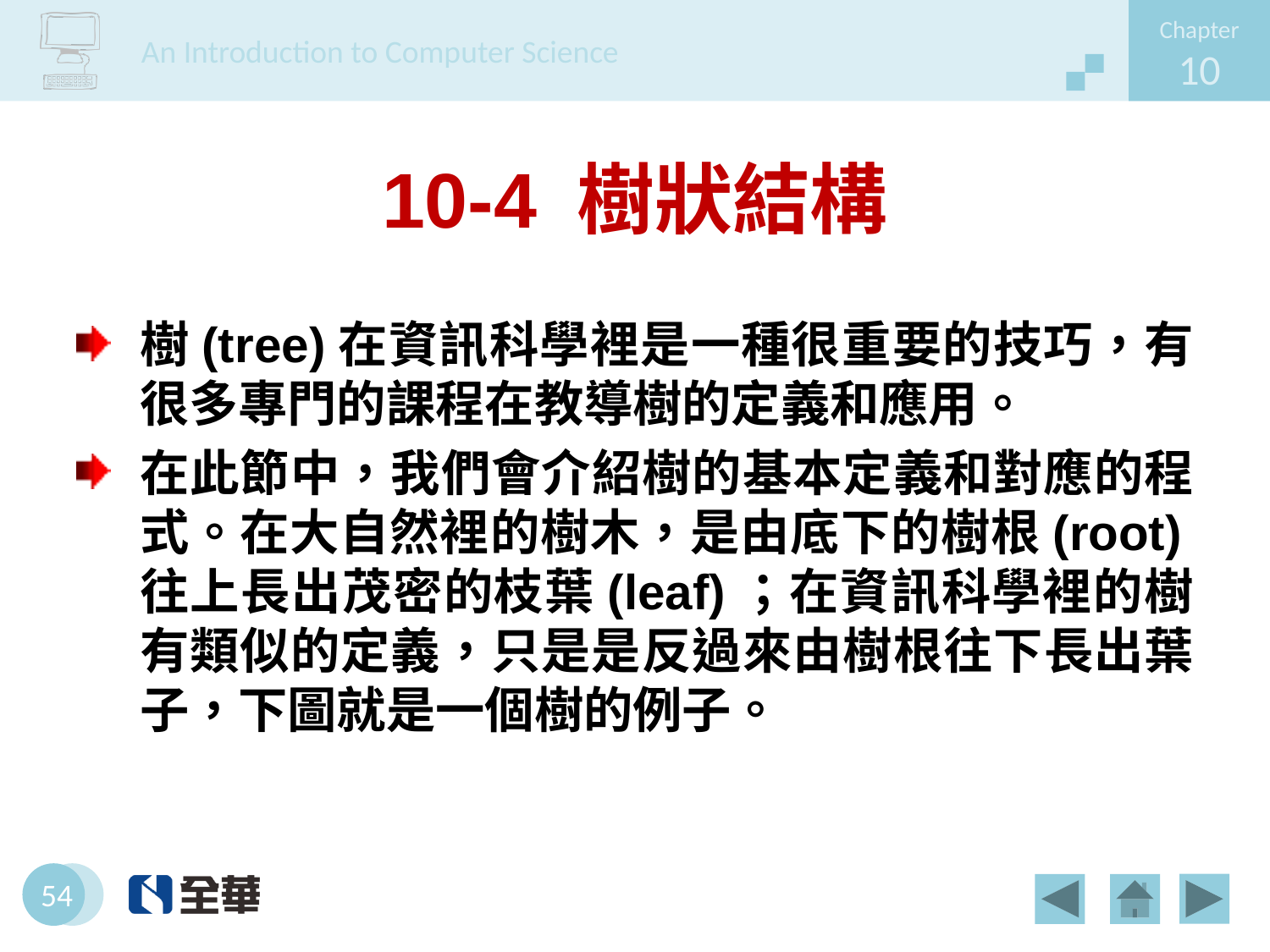

# 10-4 樹狀結構
樹(tree)在資訊科學裡是一種很重要的技巧，有很多專門的課程在教導樹的定義和應用。
在此節中，我們會介紹樹的基本定義和對應的程式。在大自然裡的樹木，是由底下的樹根(root)往上長出茂密的枝葉(leaf)；在資訊科學裡的樹有類似的定義，只是是反過來由樹根往下長出葉子，下圖就是一個樹的例子。